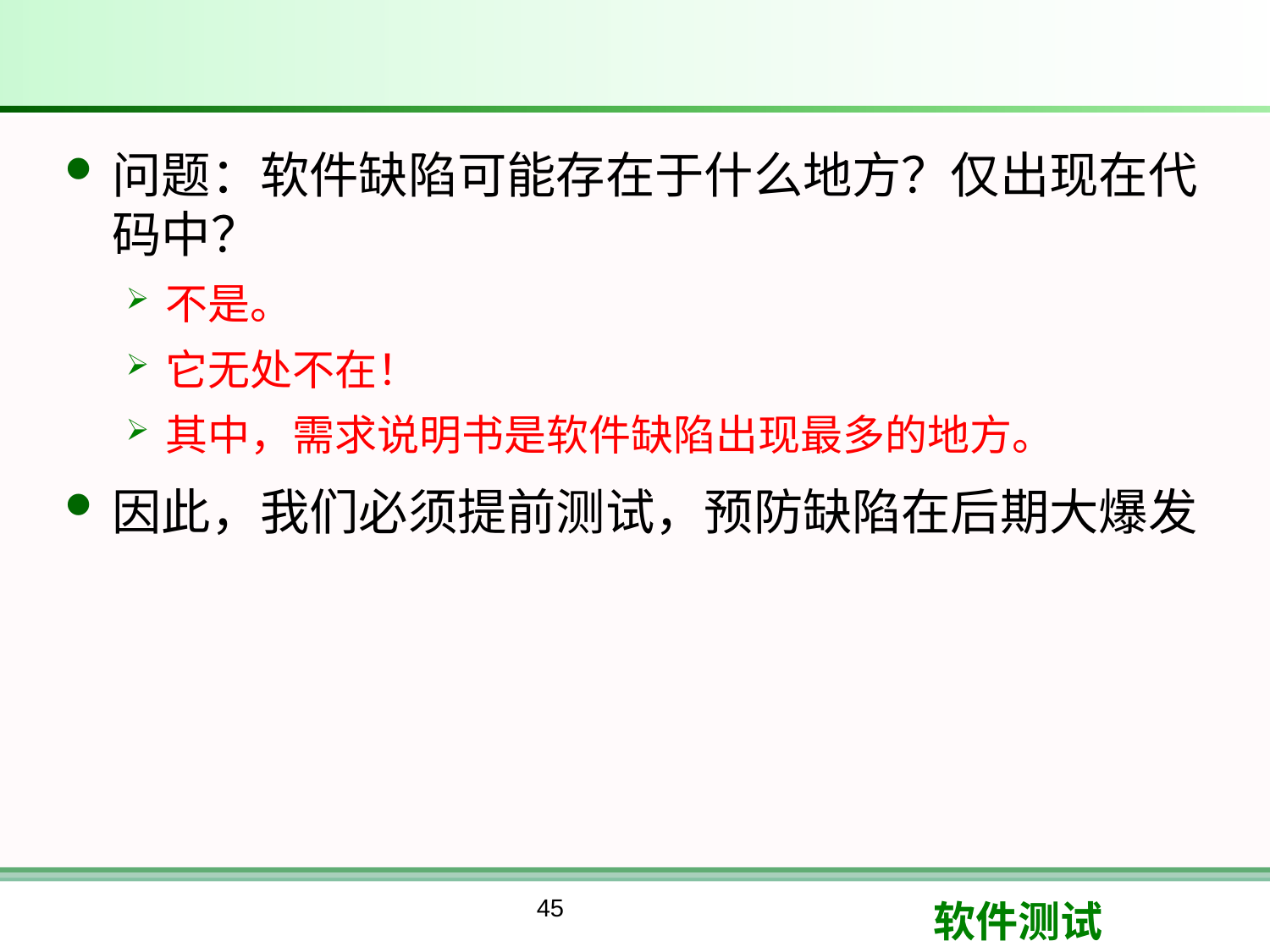

#
问题：软件缺陷可能存在于什么地方？仅出现在代码中？
不是。
它无处不在！
其中，需求说明书是软件缺陷出现最多的地方。
因此，我们必须提前测试，预防缺陷在后期大爆发
45